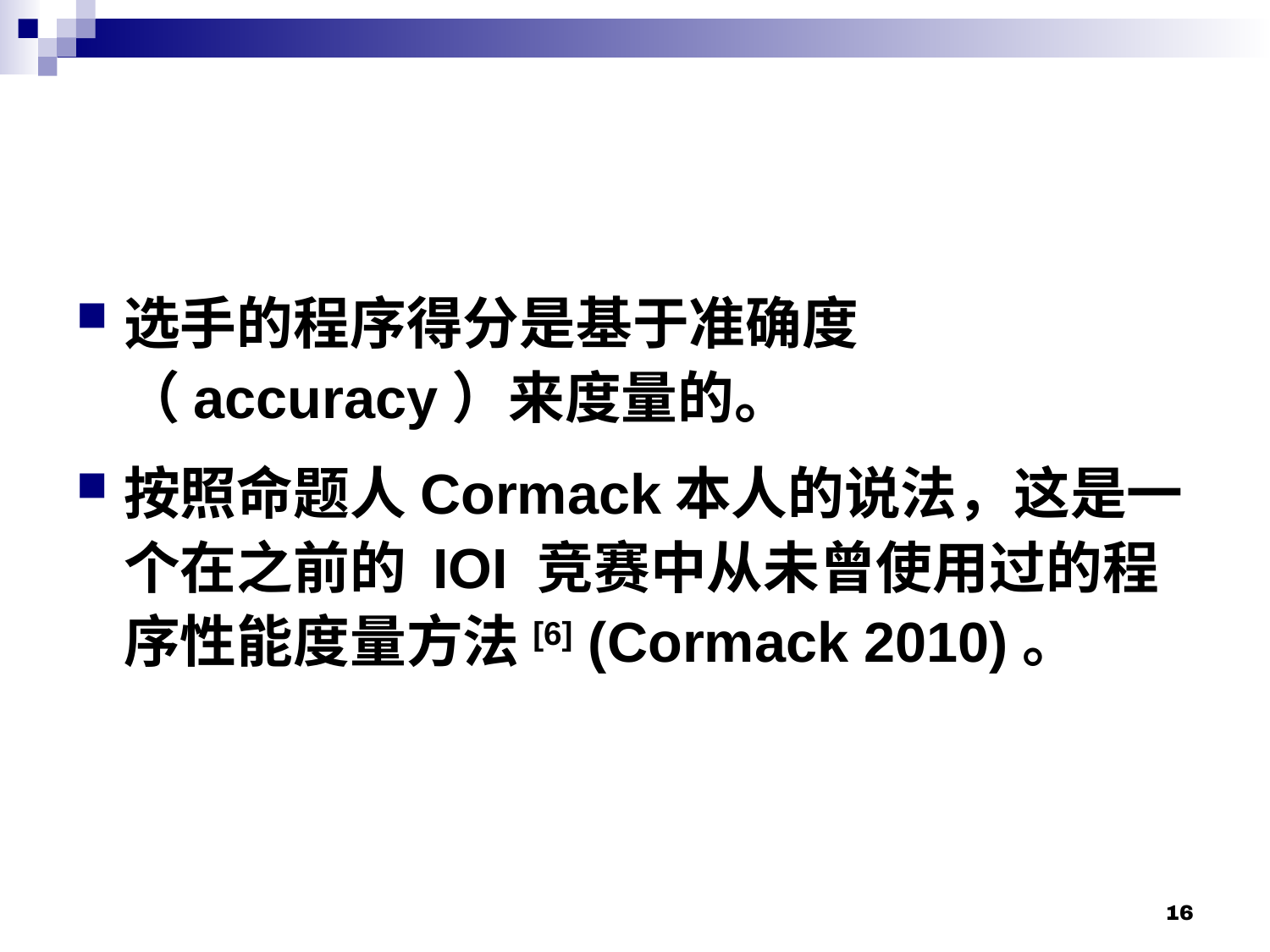

#
选手的程序得分是基于准确度（accuracy）来度量的。
按照命题人Cormack本人的说法，这是一个在之前的 IOI 竞赛中从未曾使用过的程序性能度量方法[6] (Cormack 2010)。
16